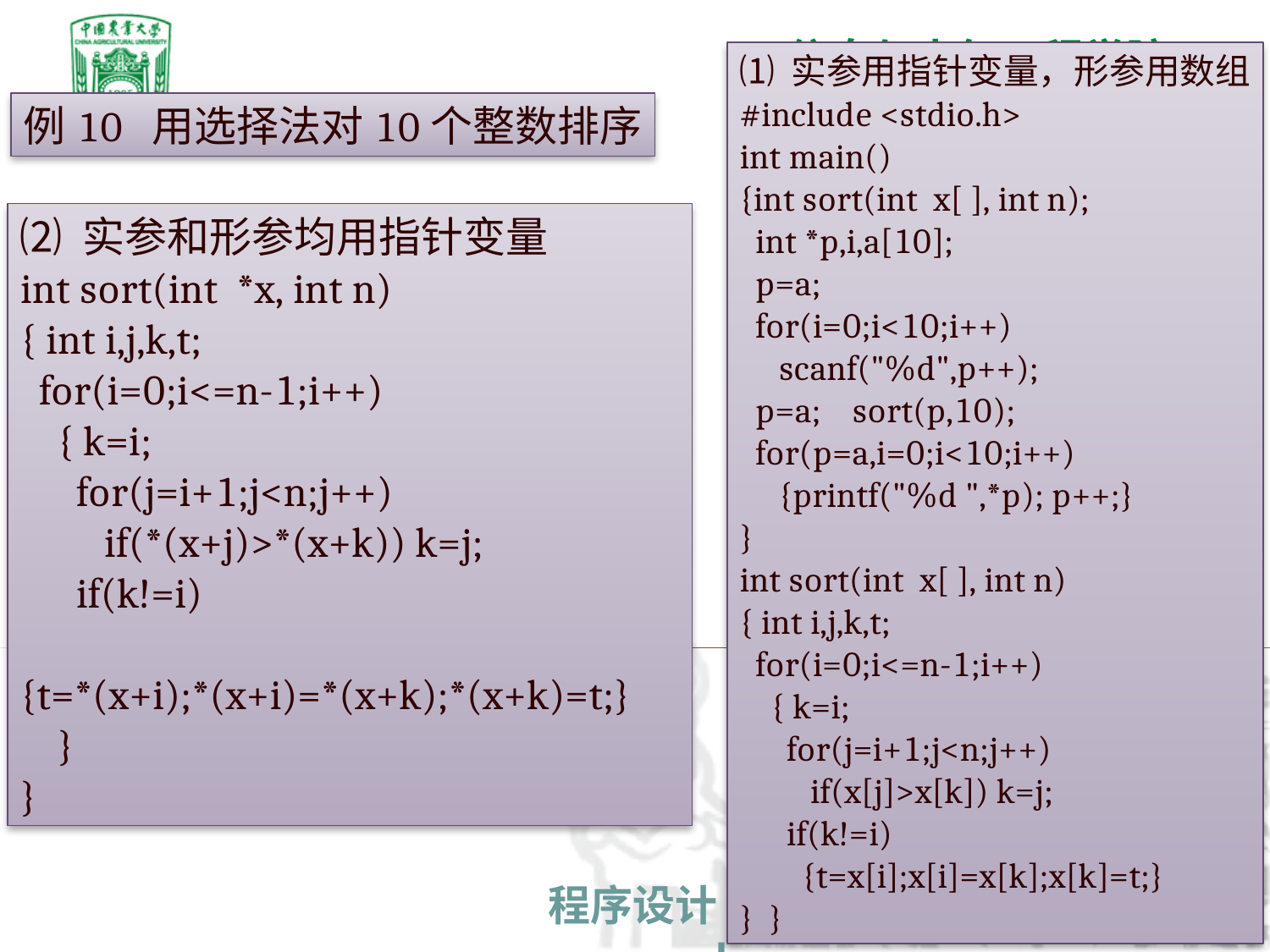

⑴ 实参用指针变量，形参用数组
#include <stdio.h>
int main()
{int sort(int  x[ ], int n);
  int *p,i,a[10];
  p=a;
  for(i=0;i<10;i++)
     scanf("%d",p++);
  p=a;    sort(p,10);
  for(p=a,i=0;i<10;i++)
     {printf("%d ",*p); p++;}
}
int sort(int  x[ ], int n)
{ int i,j,k,t;
  for(i=0;i<=n-1;i++)
    { k=i;
      for(j=i+1;j<n;j++)
         if(x[j]>x[k]) k=j;
      if(k!=i)
        {t=x[i];x[i]=x[k];x[k]=t;}
}  }
例10  用选择法对10个整数排序
⑵ 实参和形参均用指针变量
int sort(int  *x, int n)
{ int i,j,k,t;
  for(i=0;i<=n-1;i++)
    { k=i;
      for(j=i+1;j<n;j++)
         if(*(x+j)>*(x+k)) k=j;
      if(k!=i)
      {t=*(x+i);*(x+i)=*(x+k);*(x+k)=t;}
    }
}